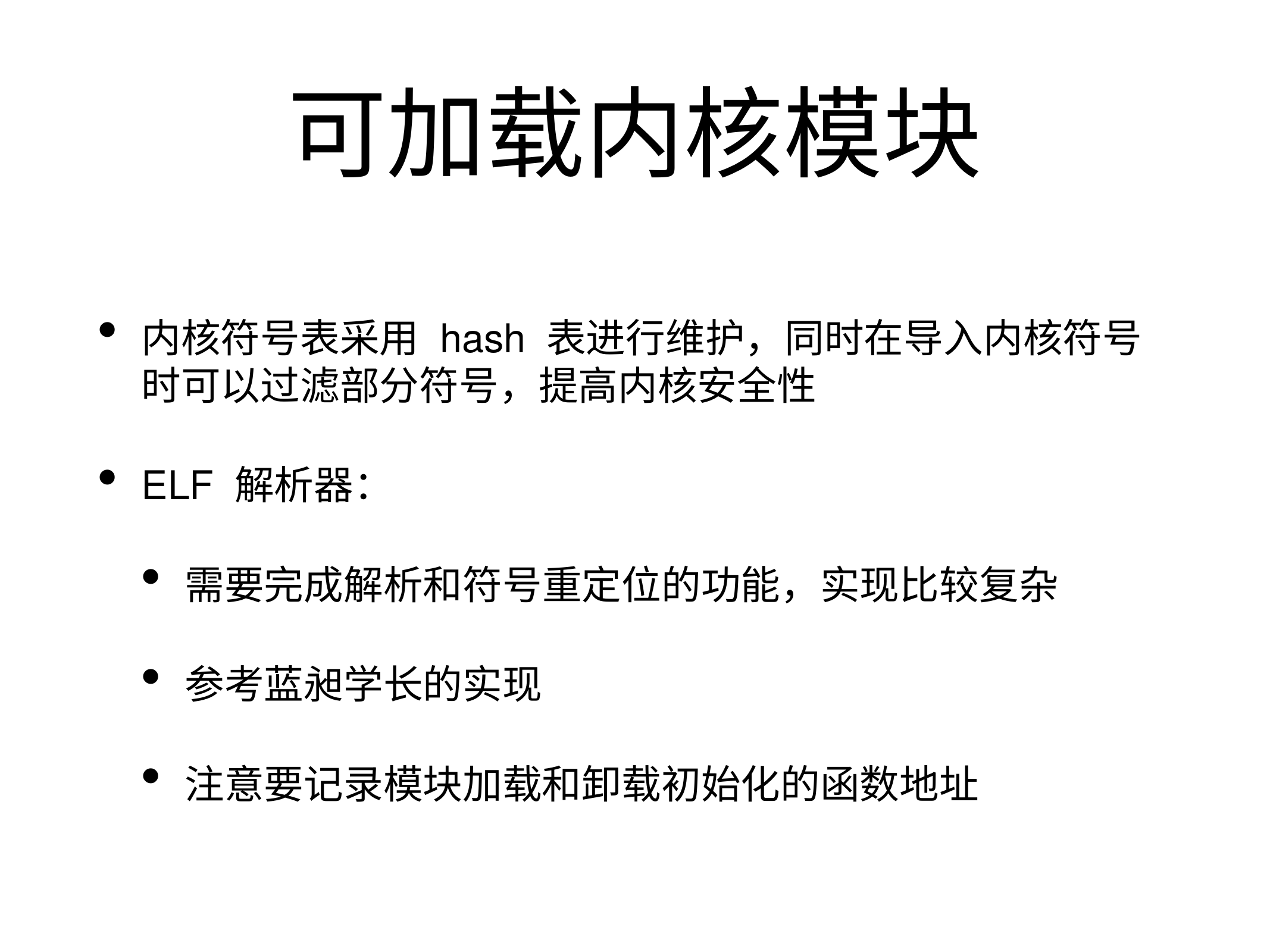

14
# 可加载内核模块
内核符号表采用 hash 表进行维护，同时在导入内核符号时可以过滤部分符号，提高内核安全性
ELF 解析器：
需要完成解析和符号重定位的功能，实现比较复杂
参考蓝昶学长的实现
注意要记录模块加载和卸载初始化的函数地址